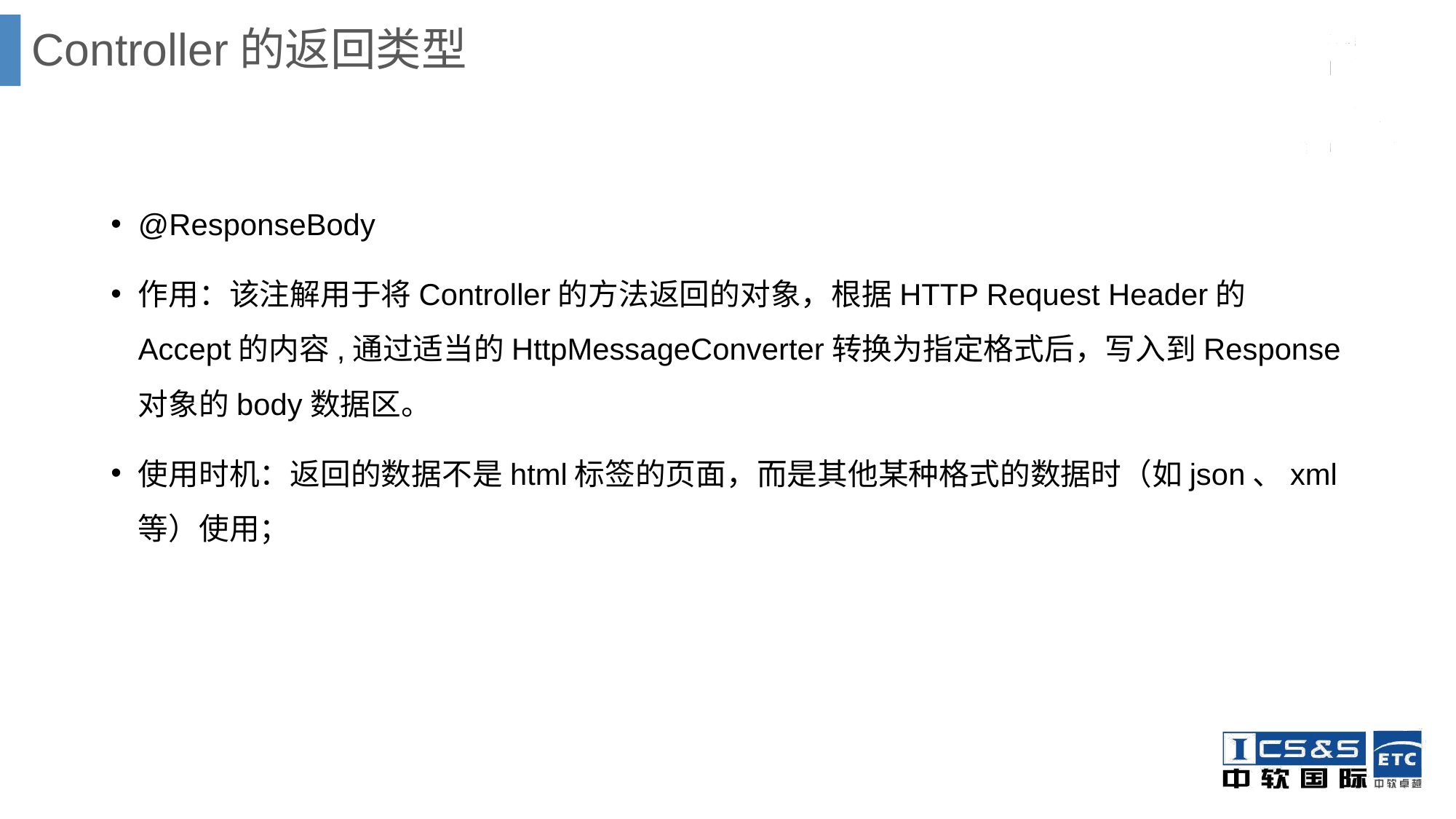

# Controller的返回类型
@ResponseBody
作用：该注解用于将Controller的方法返回的对象，根据HTTP Request Header的Accept的内容,通过适当的HttpMessageConverter转换为指定格式后，写入到Response对象的body数据区。
使用时机：返回的数据不是html标签的页面，而是其他某种格式的数据时（如json、xml等）使用；